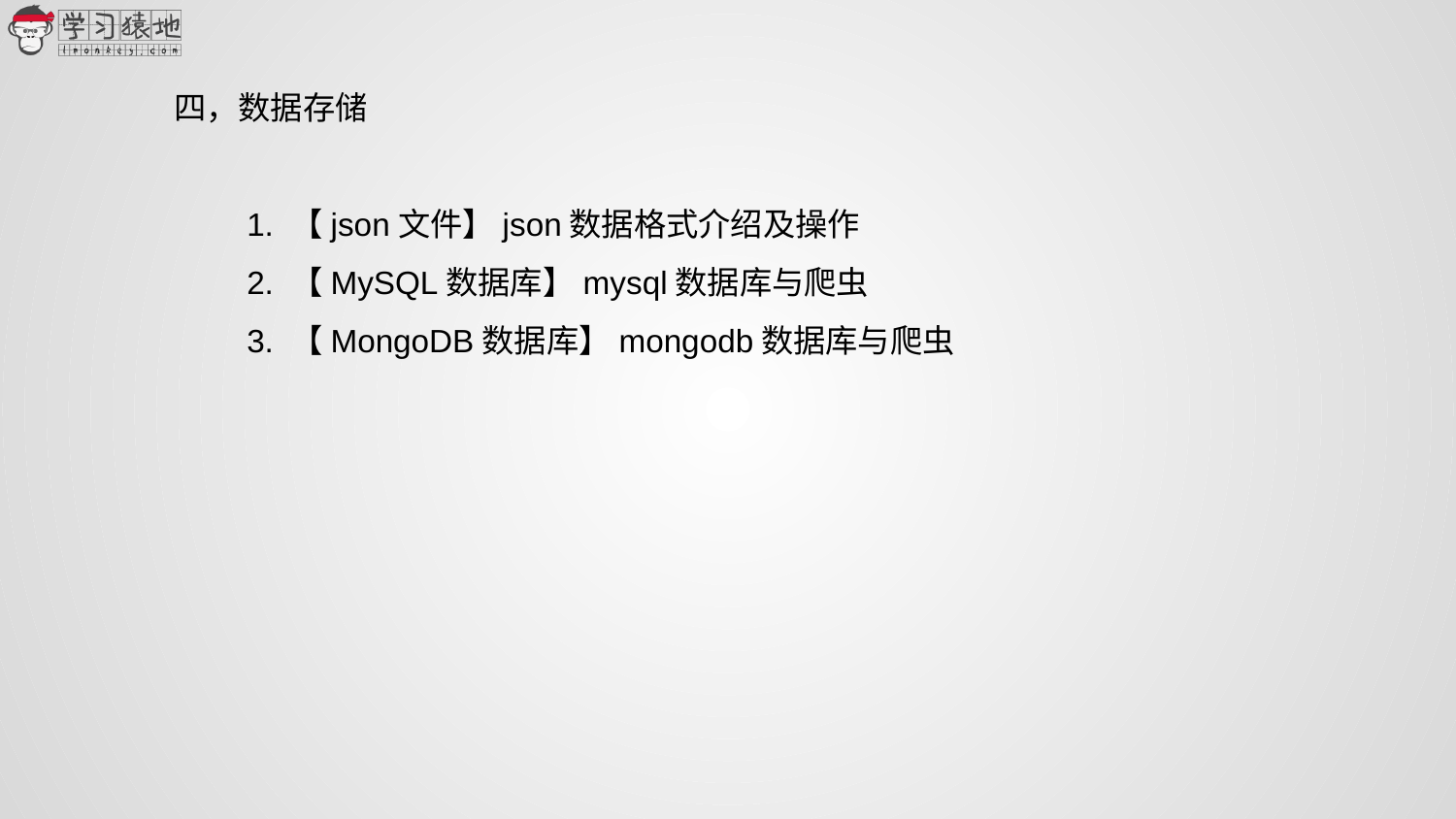

四，数据存储

1. 【json文件】json数据格式介绍及操作
2. 【MySQL数据库】mysql数据库与爬虫
3. 【MongoDB数据库】mongodb数据库与爬虫